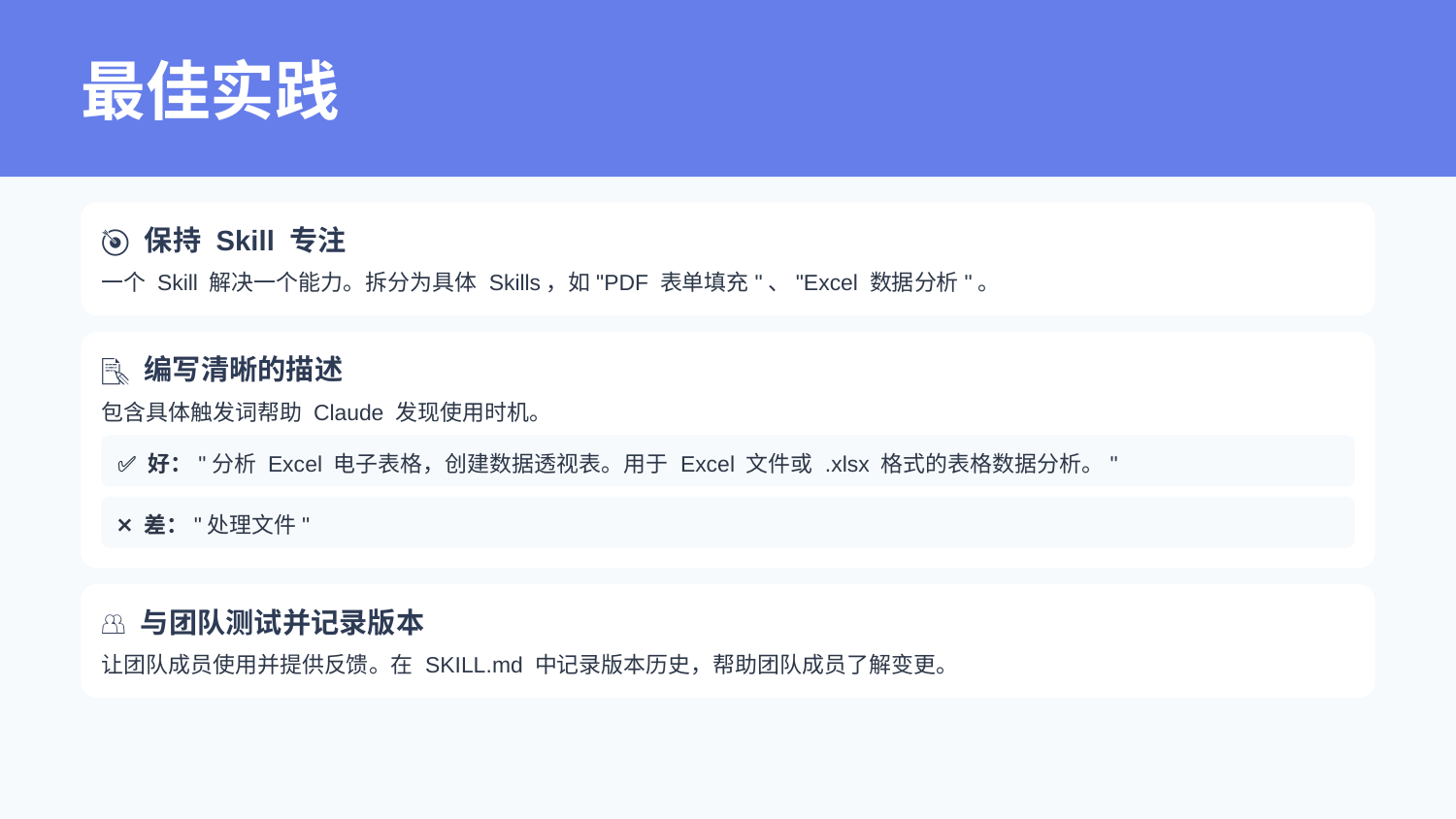

最佳实践

🎯 保持 Skill 专注
一个 Skill 解决一个能力。拆分为具体 Skills，如"PDF 表单填充"、"Excel 数据分析"。

📝 编写清晰的描述
包含具体触发词帮助 Claude 发现使用时机。

✅ 好："分析 Excel 电子表格，创建数据透视表。用于 Excel 文件或 .xlsx 格式的表格数据分析。"

❌ 差："处理文件"

👥 与团队测试并记录版本
让团队成员使用并提供反馈。在 SKILL.md 中记录版本历史，帮助团队成员了解变更。